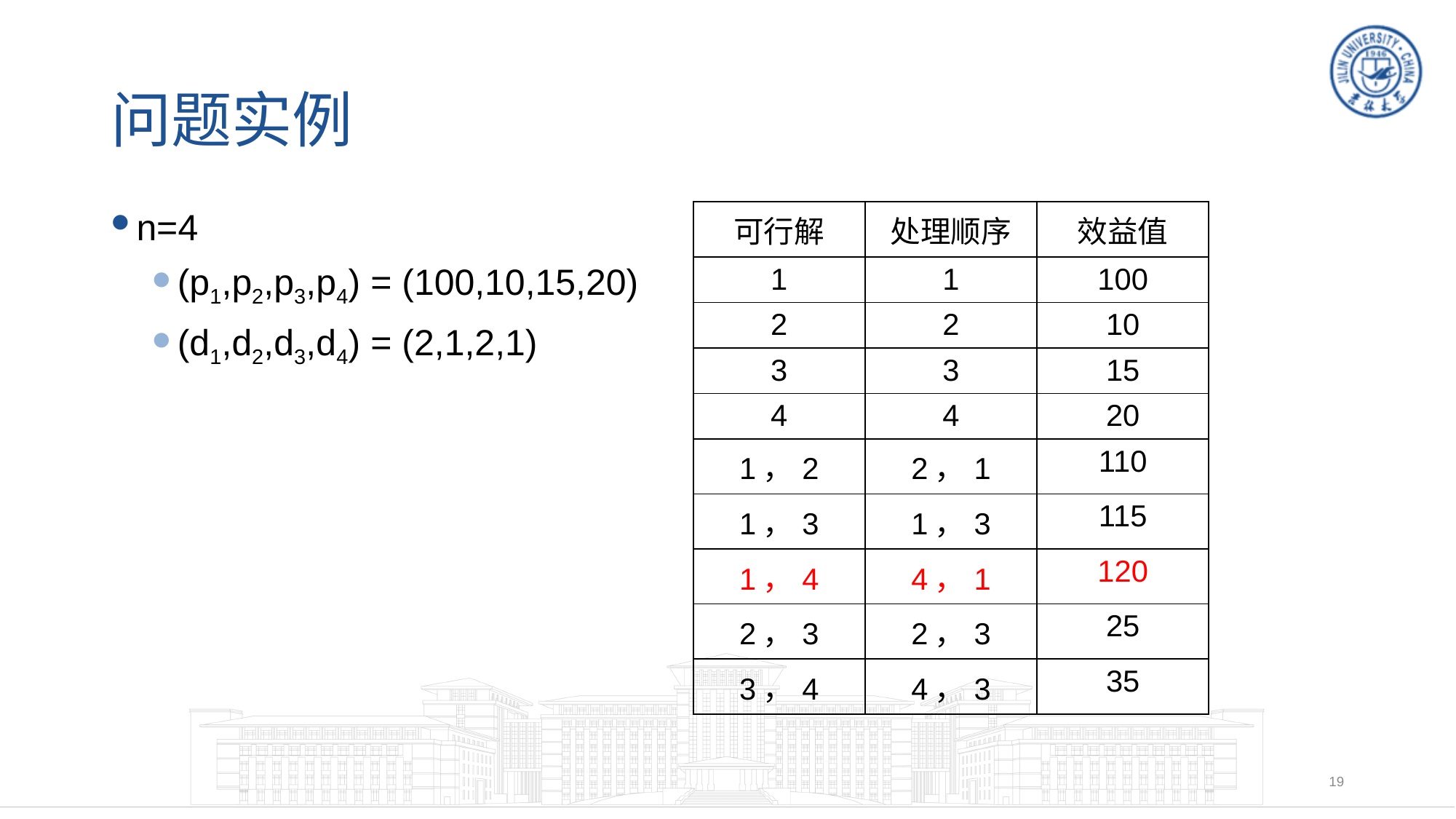

# 问题实例
n=4
(p1,p2,p3,p4) = (100,10,15,20)
(d1,d2,d3,d4) = (2,1,2,1)

| 可行解 | 处理顺序 | 效益值 |
| --- | --- | --- |
| 1 | 1 | 100 |
| 2 | 2 | 10 |
| 3 | 3 | 15 |
| 4 | 4 | 20 |
| 1，2 | 2，1 | 110 |
| 1，3 | 1，3 | 115 |
| 1，4 | 4，1 | 120 |
| 2，3 | 2，3 | 25 |
| 3，4 | 4，3 | 35 |
19